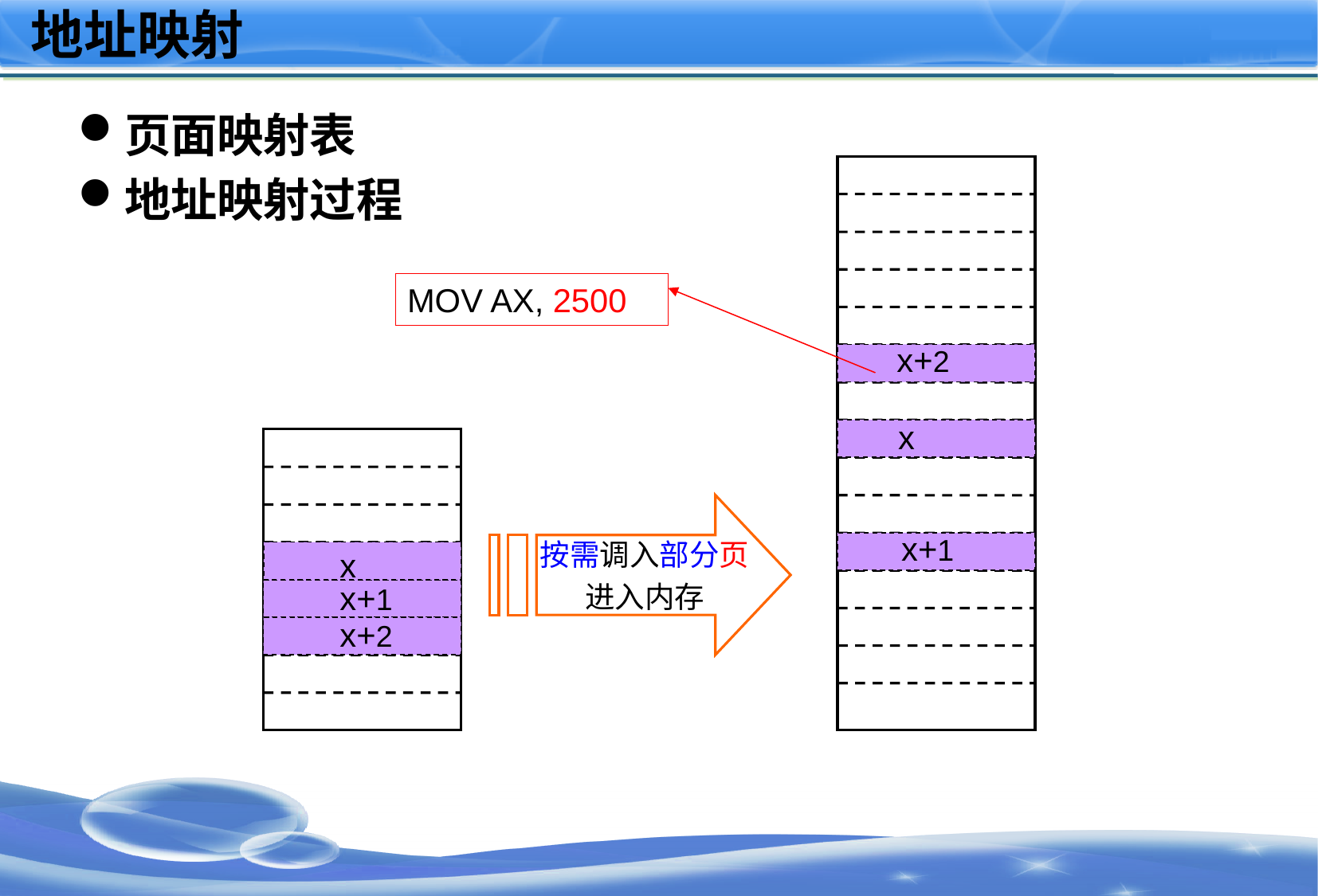

# 地址映射
页面映射表
地址映射过程

MOV AX, 2500
x+2

x

按需调入部分页
进入内存
x+1

x
x+1
x+2